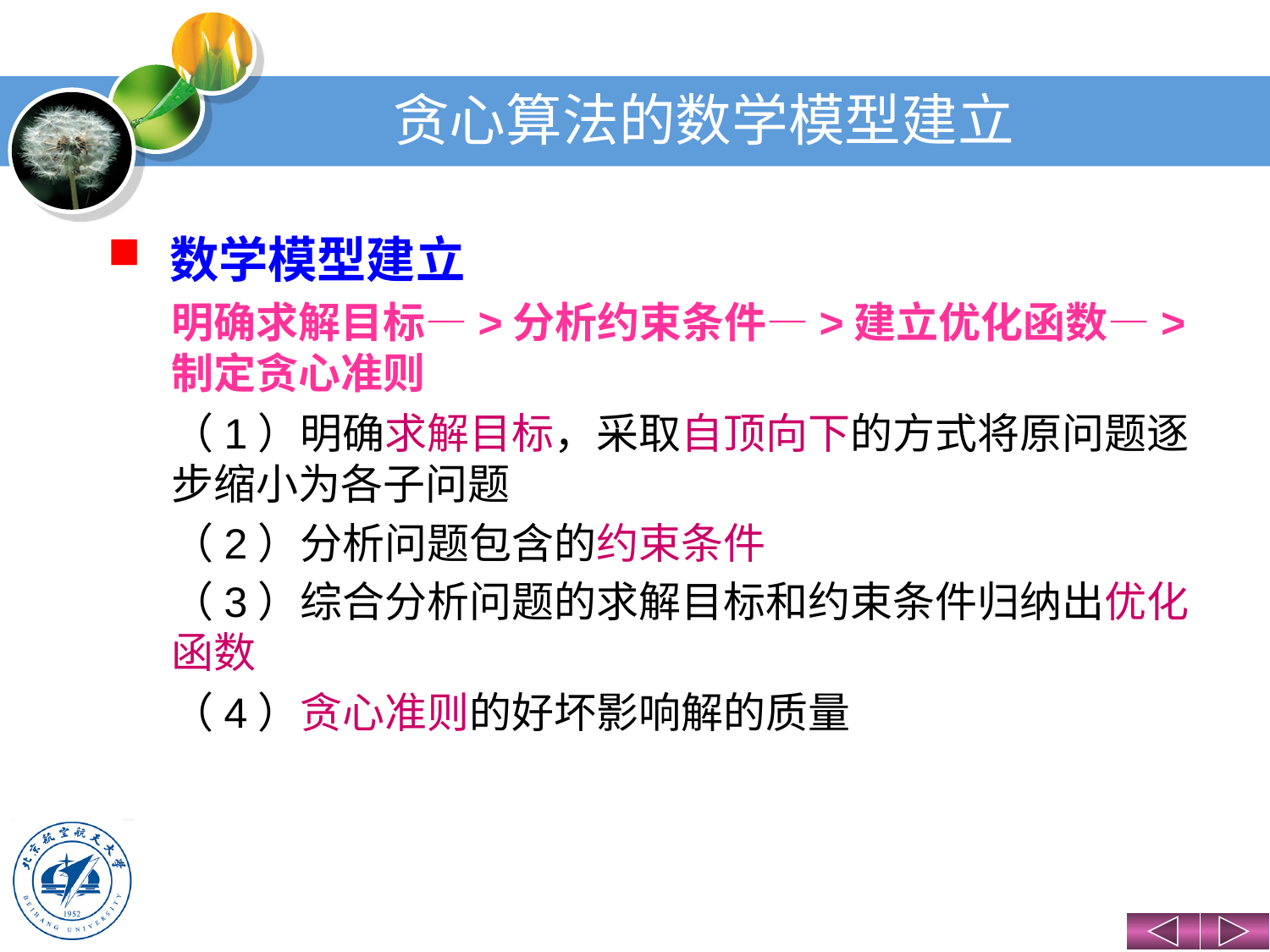

# 贪心算法的数学模型建立
数学模型建立
明确求解目标—>分析约束条件—>建立优化函数—>制定贪心准则
（1）明确求解目标，采取自顶向下的方式将原问题逐步缩小为各子问题
（2）分析问题包含的约束条件
（3）综合分析问题的求解目标和约束条件归纳出优化函数
（4）贪心准则的好坏影响解的质量

137